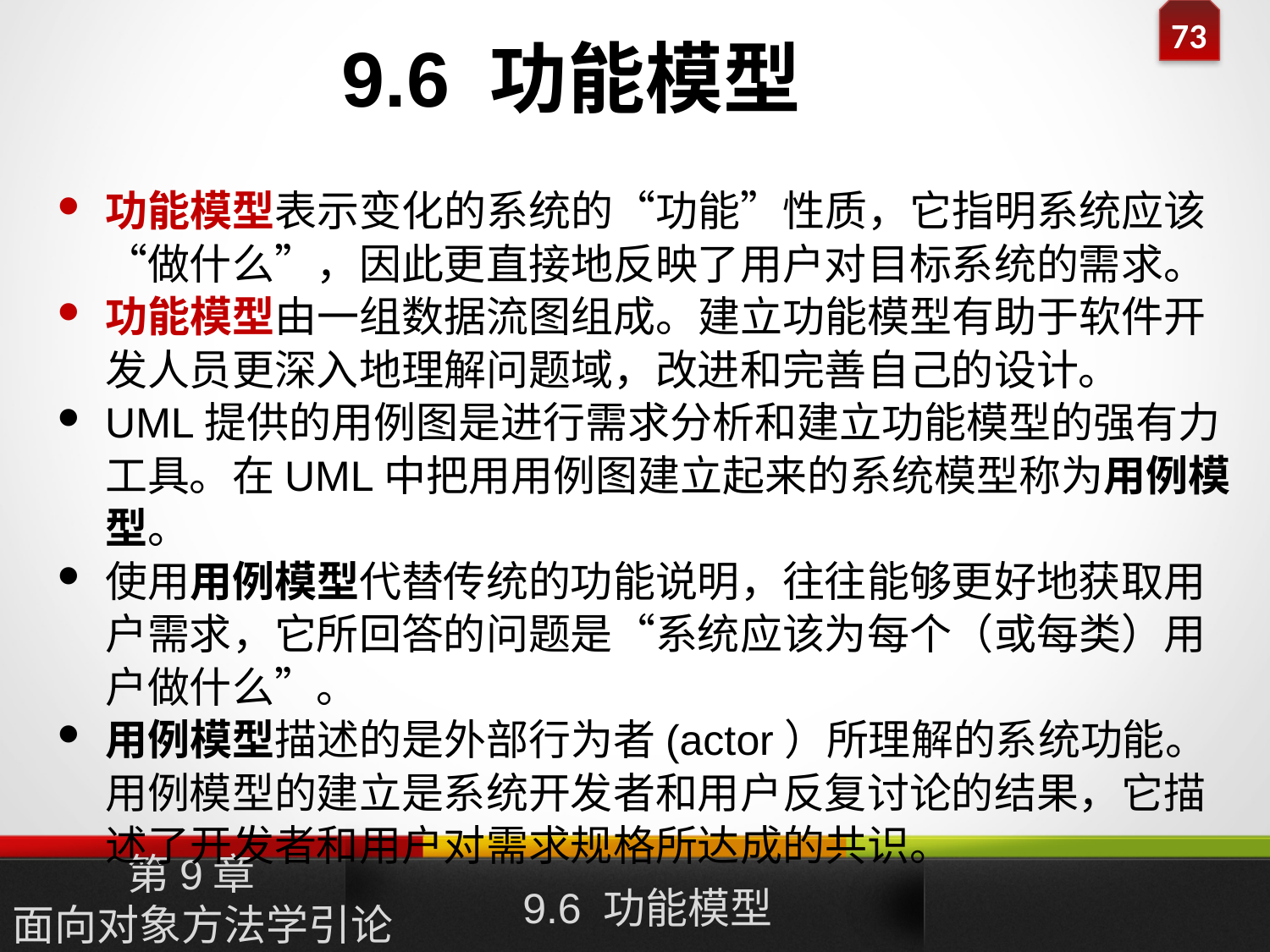

9.6 功能模型
功能模型表示变化的系统的“功能”性质，它指明系统应该“做什么”，因此更直接地反映了用户对目标系统的需求。
功能模型由一组数据流图组成。建立功能模型有助于软件开发人员更深入地理解问题域，改进和完善自己的设计。
UML提供的用例图是进行需求分析和建立功能模型的强有力工具。在UML中把用用例图建立起来的系统模型称为用例模型。
使用用例模型代替传统的功能说明，往往能够更好地获取用户需求，它所回答的问题是“系统应该为每个（或每类）用户做什么”。
用例模型描述的是外部行为者(actor）所理解的系统功能。用例模型的建立是系统开发者和用户反复讨论的结果，它描述了开发者和用户对需求规格所达成的共识。
9.6 功能模型